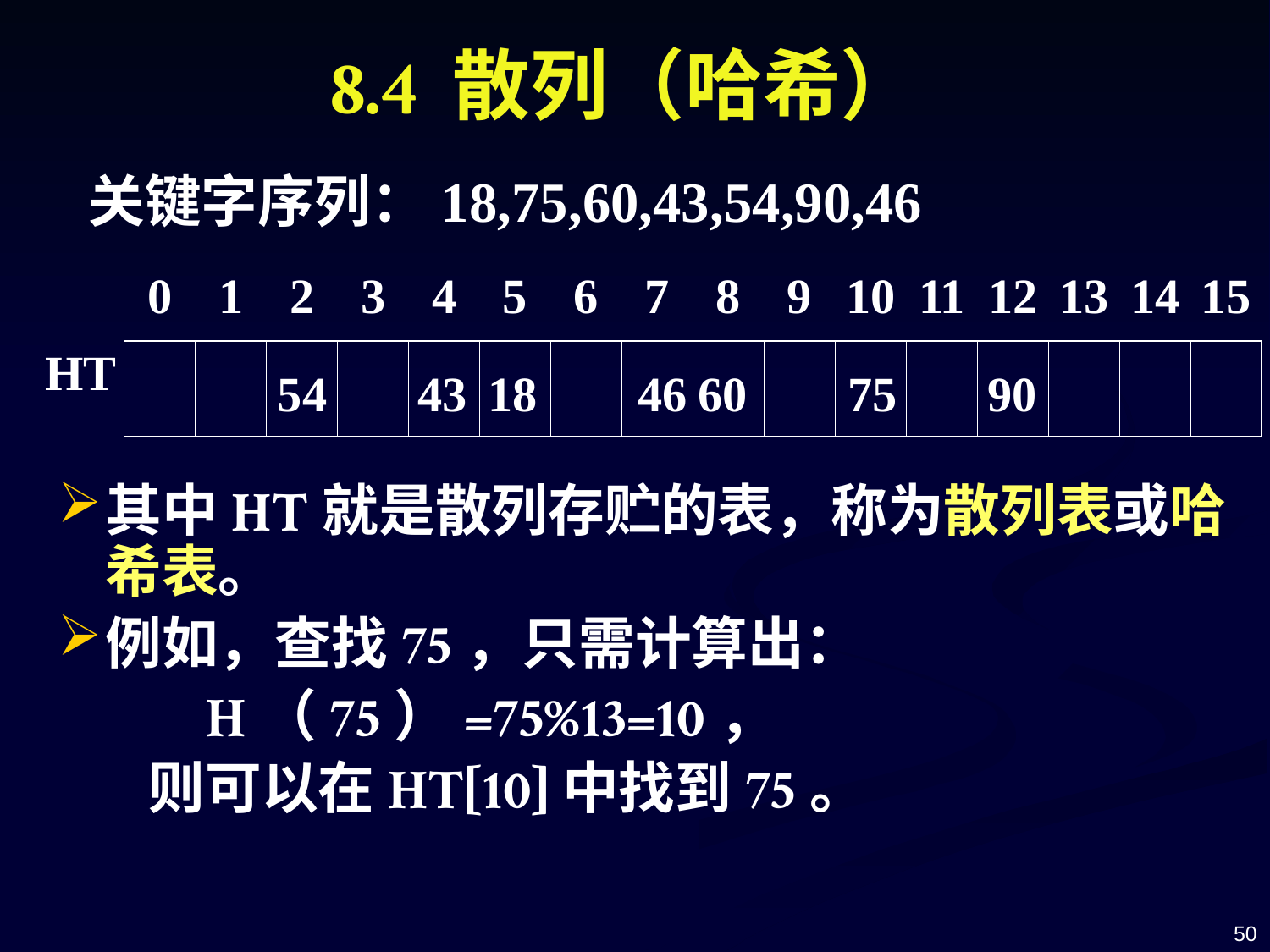

8.4 散列（哈希）
关键字序列：18,75,60,43,54,90,46
0
1
2
3
4
5
6
7
8
9
10
11
12
13
14
15

HT

54
43
18
46
60
75
90
其中HT就是散列存贮的表，称为散列表或哈希表。
例如，查找75，只需计算出：
             H（75）=75%13=10，
      则可以在HT[10]中找到75。
50